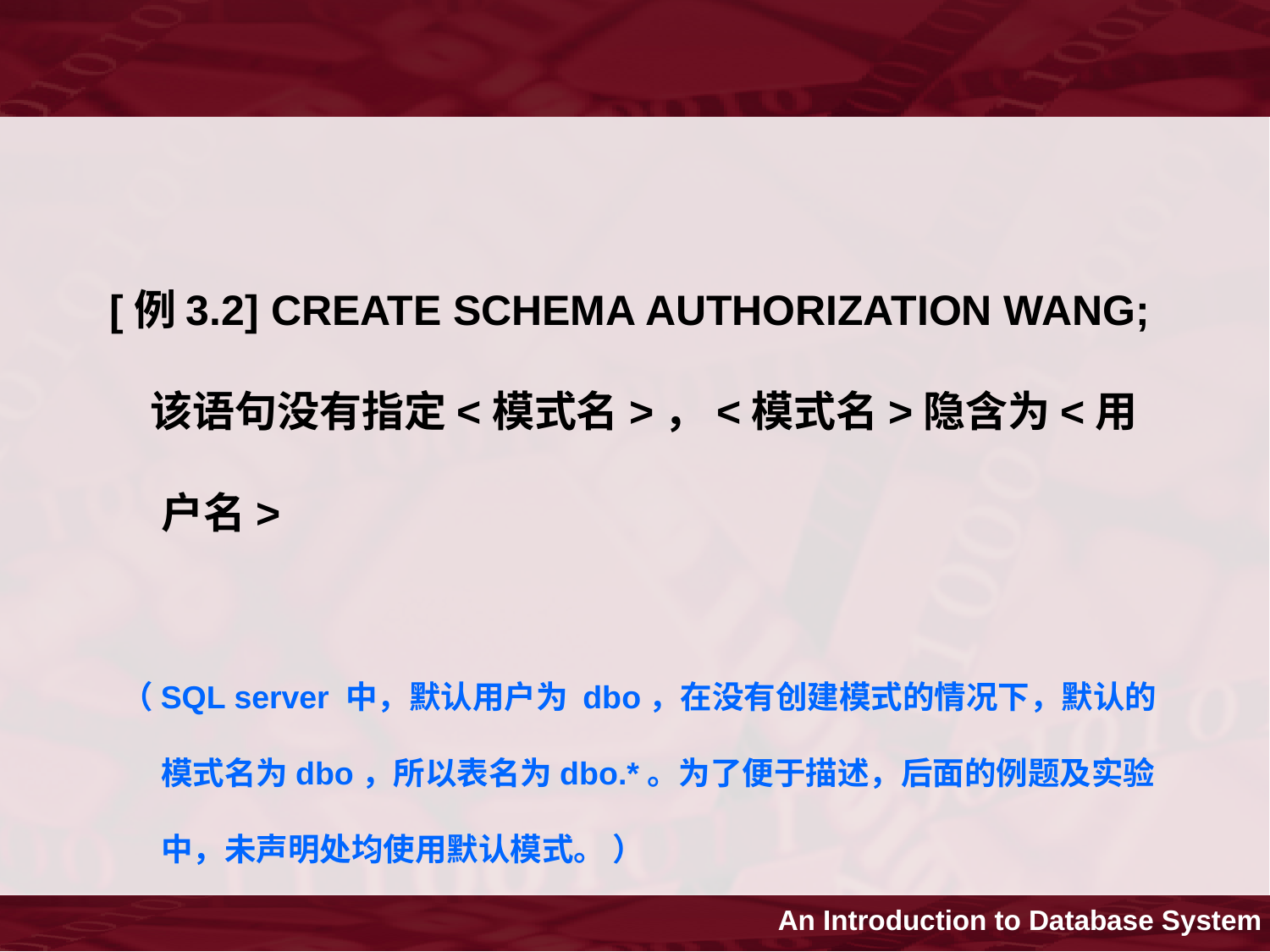

[例3.2] CREATE SCHEMA AUTHORIZATION WANG;
  该语句没有指定<模式名>，<模式名>隐含为<用户名>

（SQL server 中，默认用户为 dbo，在没有创建模式的情况下，默认的模式名为dbo，所以表名为dbo.*。为了便于描述，后面的例题及实验中，未声明处均使用默认模式。 ）